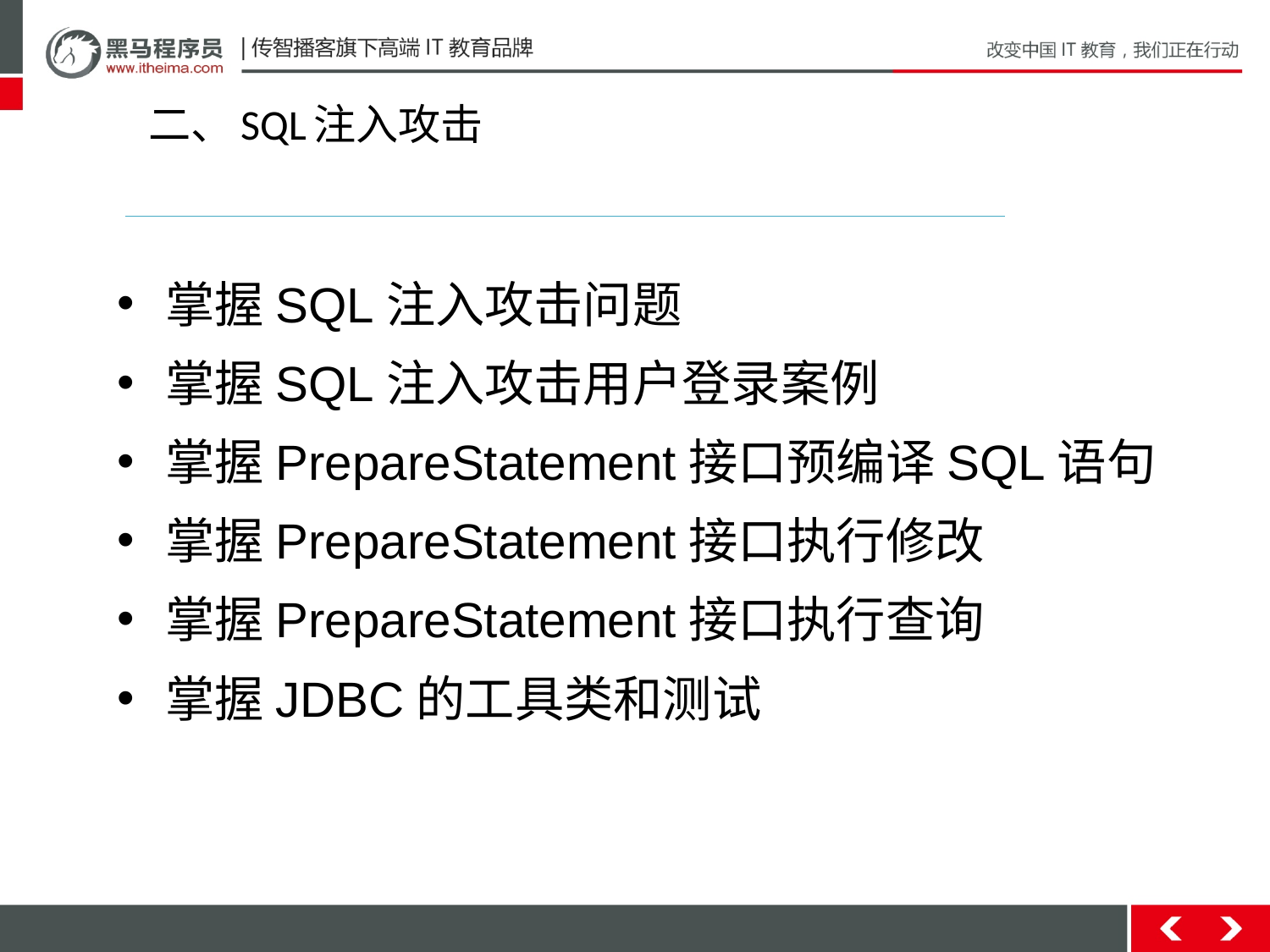

二、SQL注入攻击
掌握SQL注入攻击问题
掌握SQL注入攻击用户登录案例
掌握PrepareStatement接口预编译SQL语句
掌握PrepareStatement接口执行修改
掌握PrepareStatement接口执行查询
掌握JDBC的工具类和测试